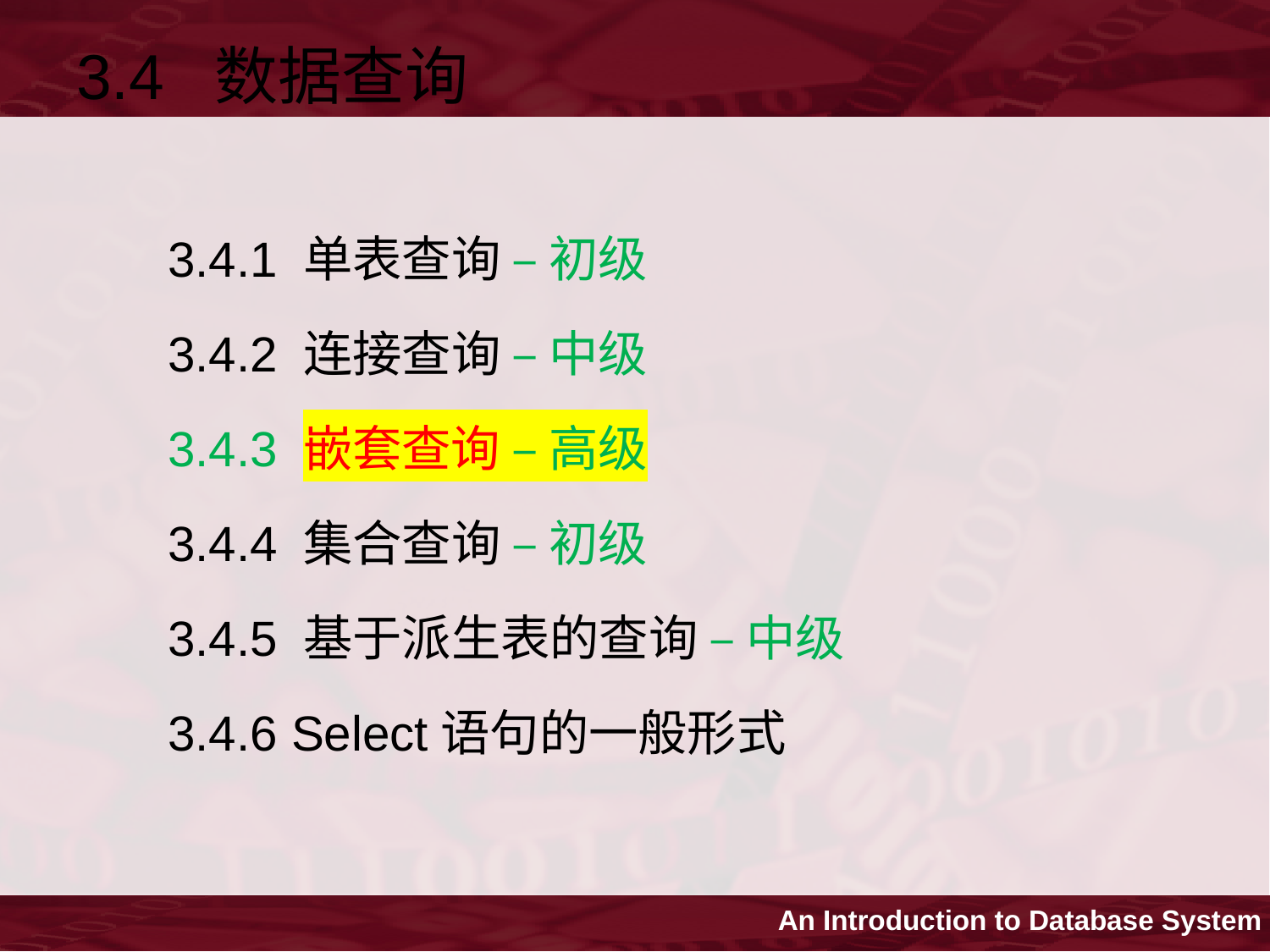

3.4  数据查询
3.4.1 单表查询 – 初级
3.4.2 连接查询 – 中级
3.4.3 嵌套查询 – 高级
3.4.4 集合查询 – 初级
3.4.5 基于派生表的查询 – 中级
3.4.6 Select语句的一般形式